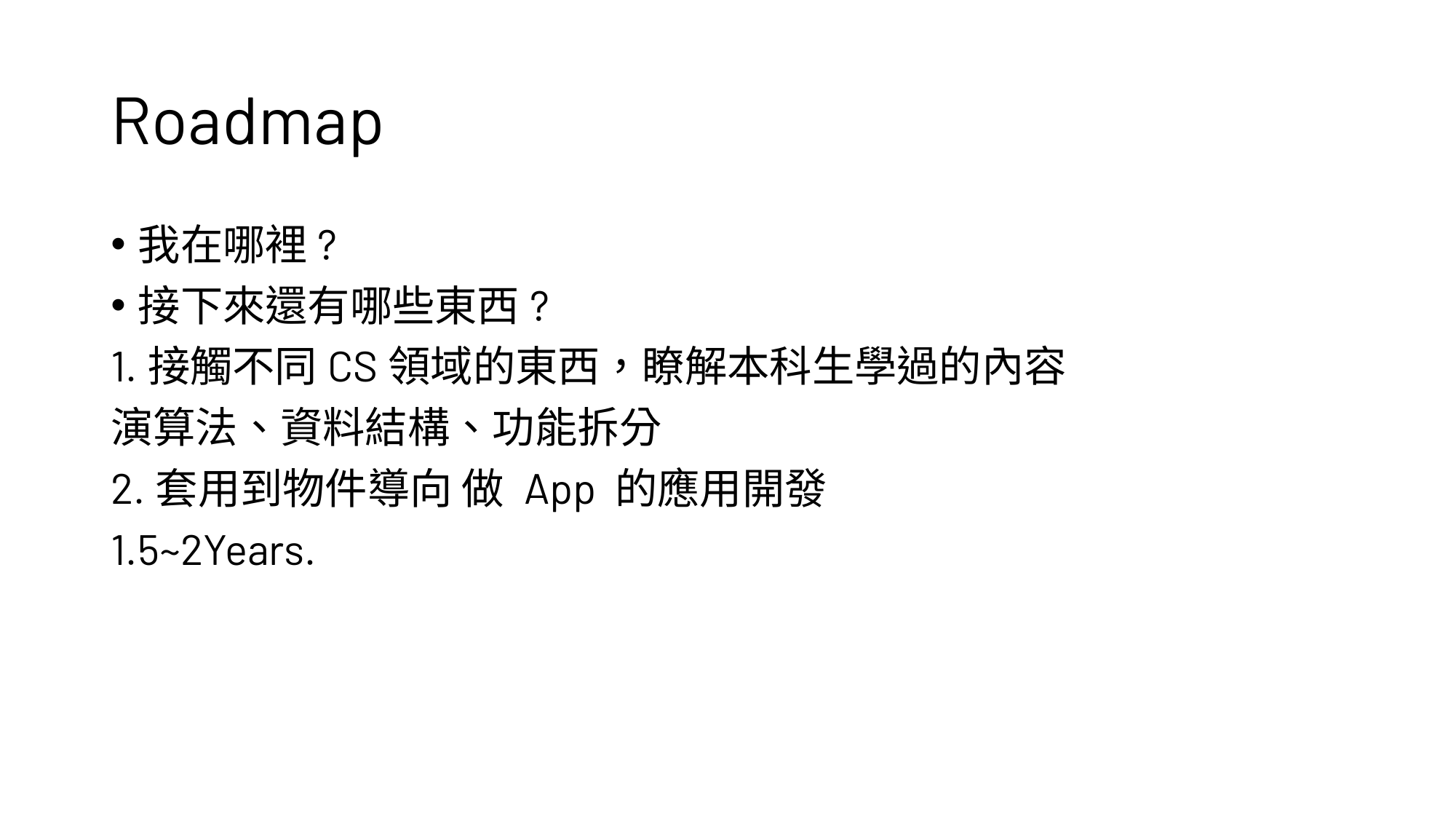

# Roadmap
我在哪裡?
接下來還有哪些東西?
1.接觸不同CS領域的東西，瞭解本科生學過的內容
演算法、資料結構、功能拆分
2.套用到物件導向 做 App 的應用開發
1.5~2Years.